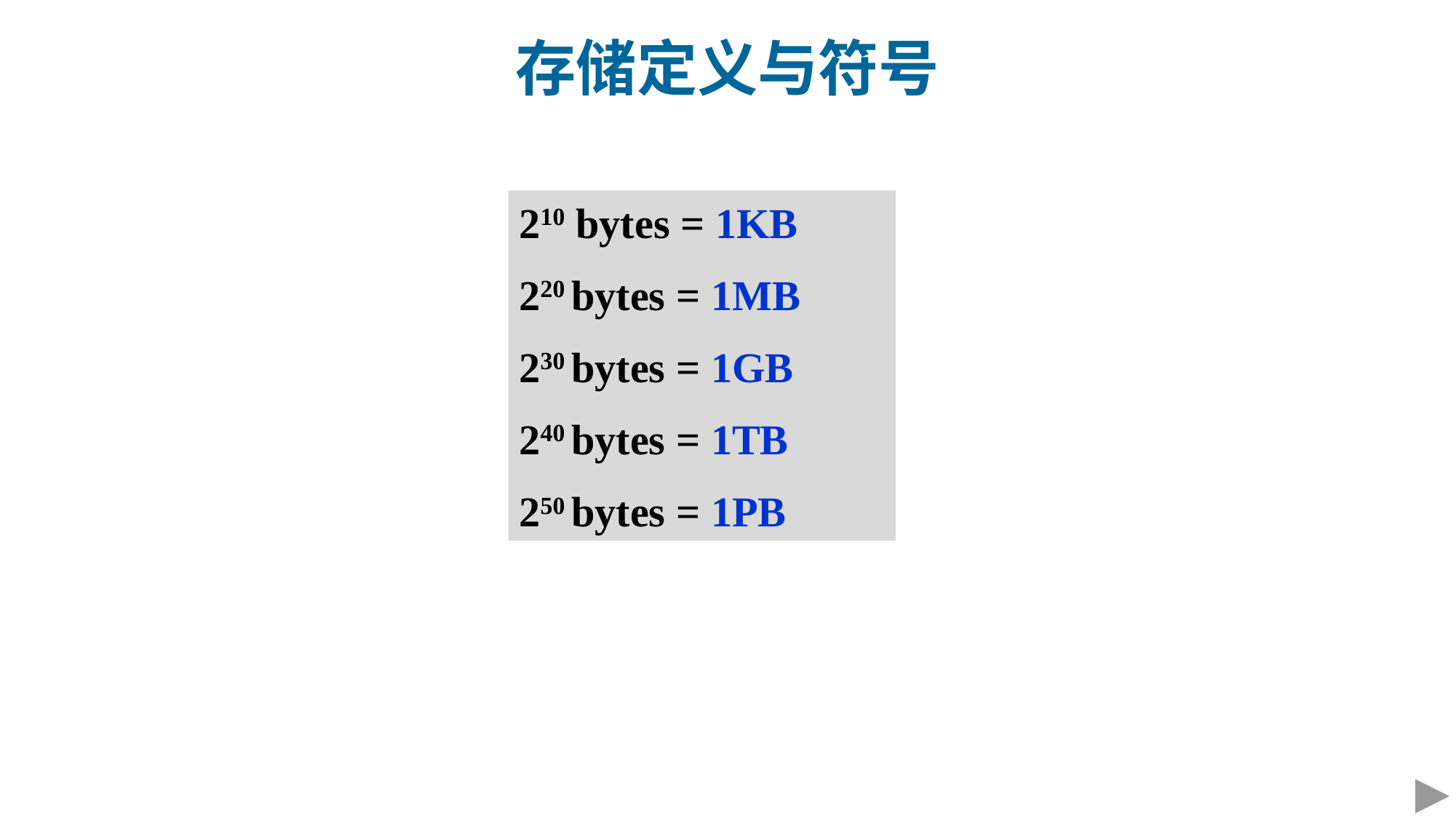

存储定义与符号
210 bytes = 1KB
220 bytes = 1MB
230 bytes = 1GB
240 bytes = 1TB
250 bytes = 1PB